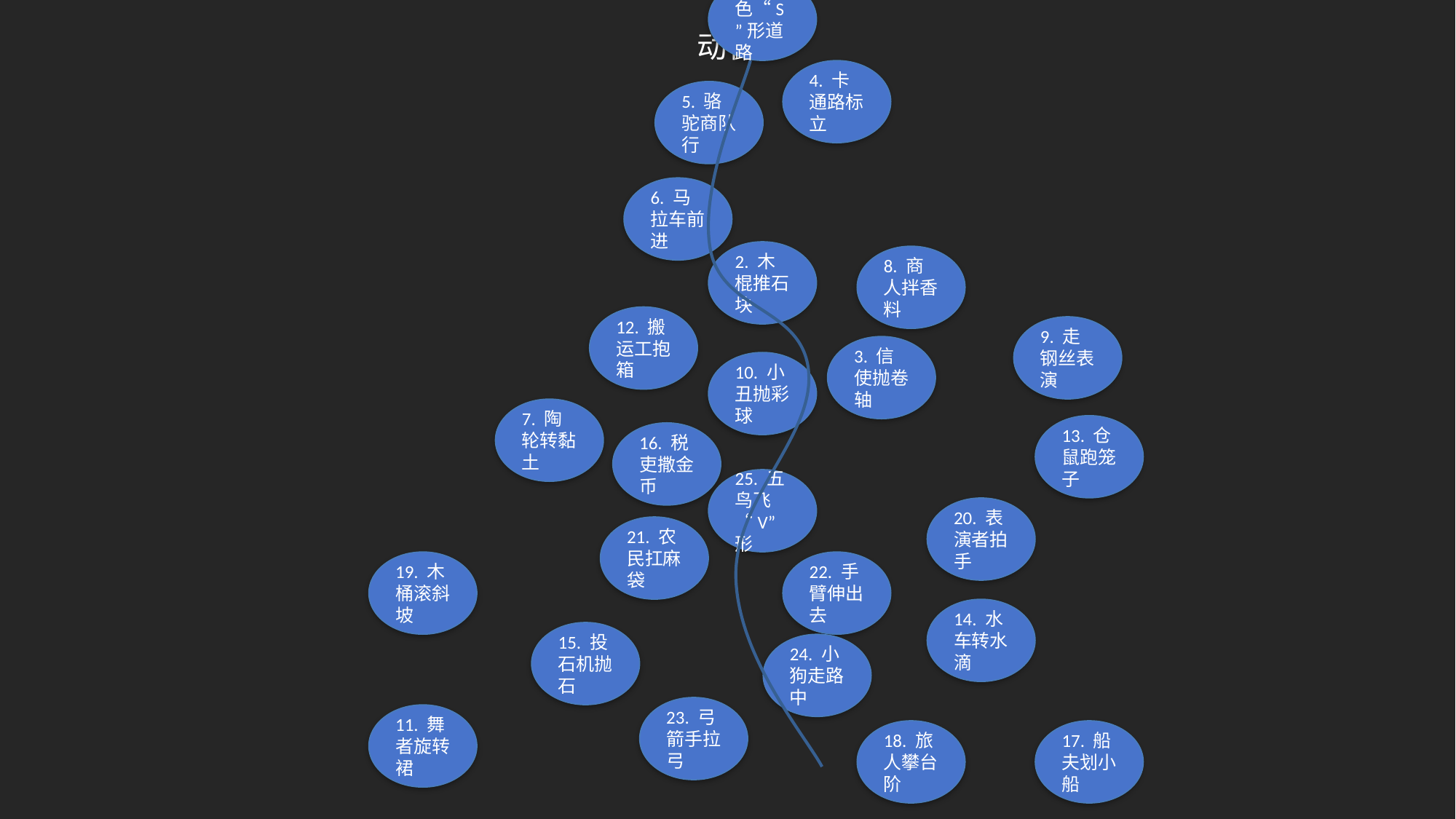

1. 橙色“S”形道路
动作

4. 卡通路标立
5. 骆驼商队行
6. 马拉车前进
2. 木棍推石块
8. 商人拌香料
12. 搬运工抱箱
9. 走钢丝表演
3. 信使抛卷轴
10. 小丑抛彩球
7. 陶轮转黏土
13. 仓鼠跑笼子
16. 税吏撒金币
25. 五鸟飞“V”形
20. 表演者拍手
21. 农民扛麻袋
19. 木桶滚斜坡
22. 手臂伸出去
14. 水车转水滴
15. 投石机抛石
24. 小狗走路中
23. 弓箭手拉弓
11. 舞者旋转裙
18. 旅人攀台阶
17. 船夫划小船